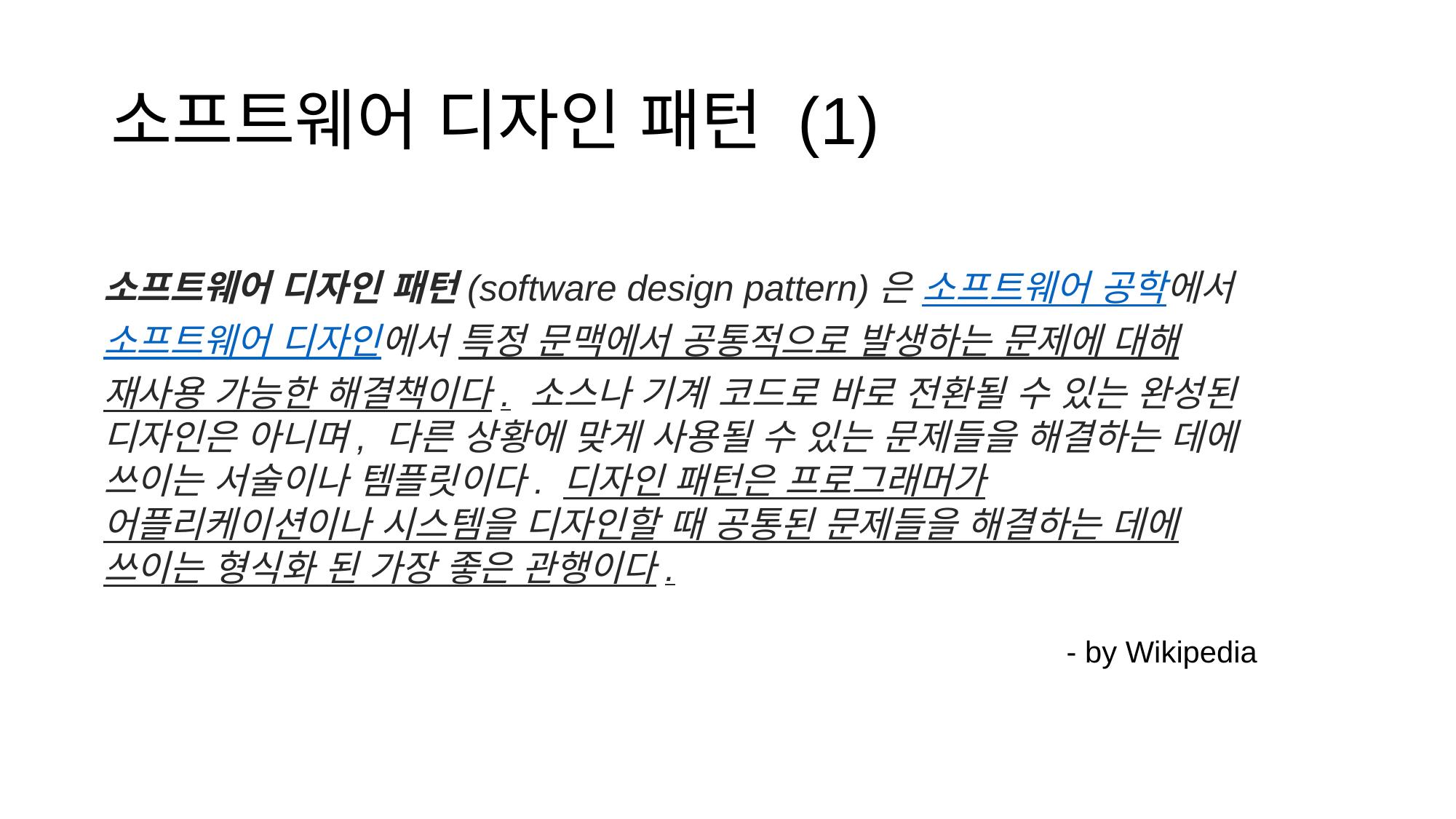

# 소프트웨어 디자인 패턴 (1)
소프트웨어 디자인 패턴(software design pattern)은 소프트웨어 공학에서 소프트웨어 디자인에서 특정 문맥에서 공통적으로 발생하는 문제에 대해 재사용 가능한 해결책이다. 소스나 기계 코드로 바로 전환될 수 있는 완성된 디자인은 아니며, 다른 상황에 맞게 사용될 수 있는 문제들을 해결하는 데에 쓰이는 서술이나 템플릿이다. 디자인 패턴은 프로그래머가 어플리케이션이나 시스템을 디자인할 때 공통된 문제들을 해결하는 데에 쓰이는 형식화 된 가장 좋은 관행이다.

- by Wikipedia